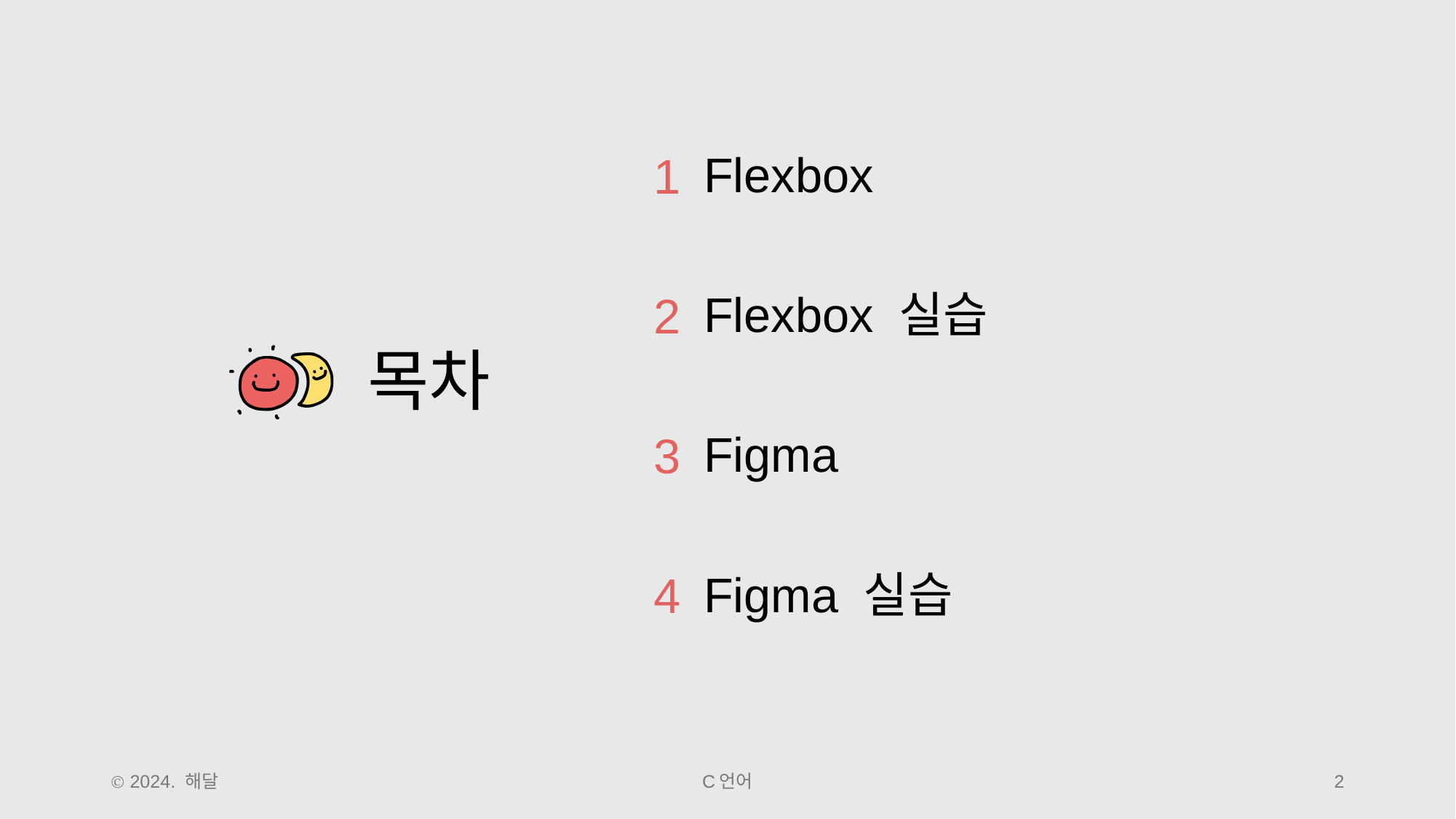

Flexbox
Flexbox 실습
Figma
Figma 실습
Ⓒ 2024. 해달
C언어
2